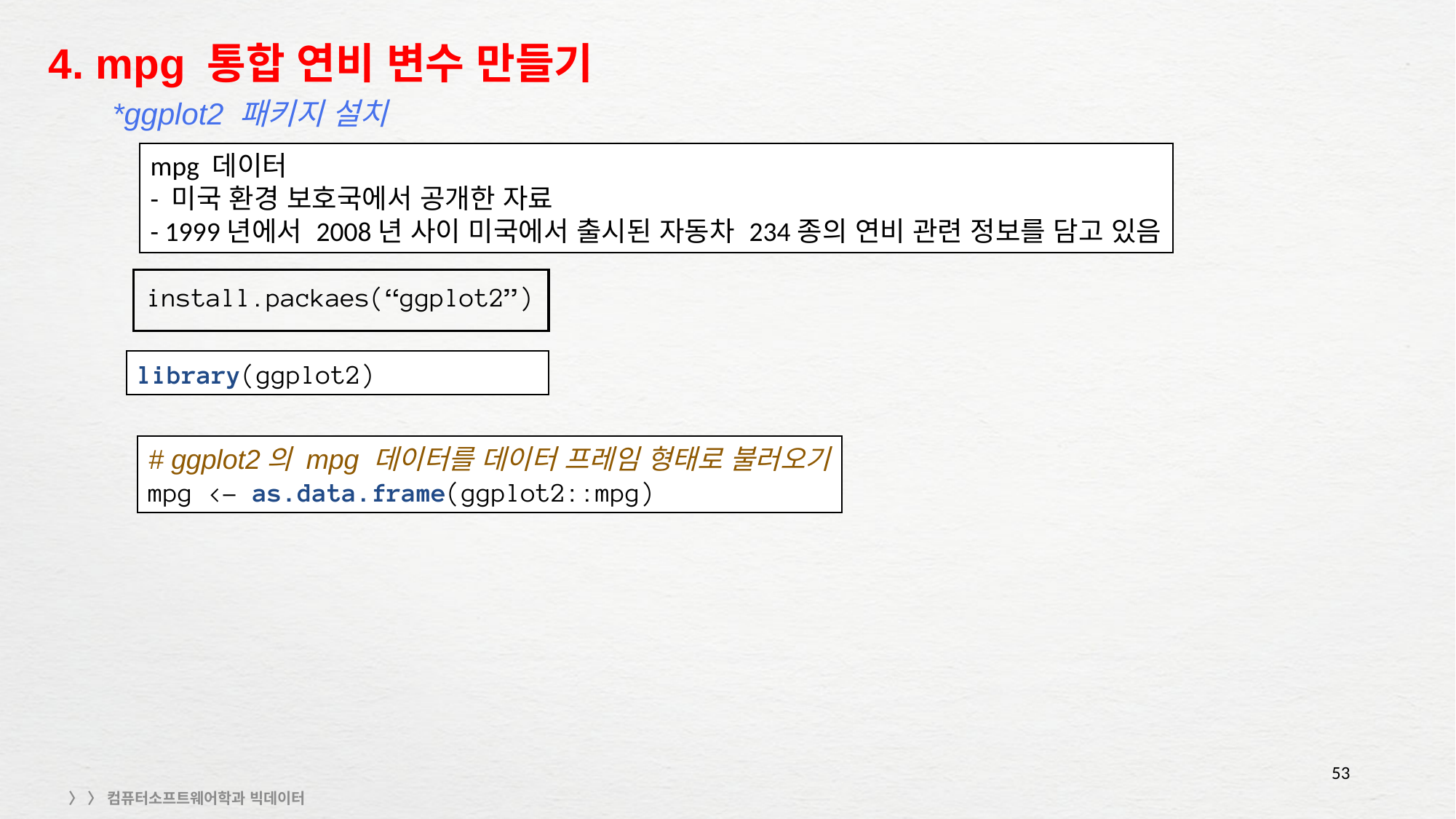

# 4. mpg 통합 연비 변수 만들기
*ggplot2 패키지 설치
mpg 데이터
- 미국 환경 보호국에서 공개한 자료
- 1999년에서 2008년 사이 미국에서 출시된 자동차 234종의 연비 관련 정보를 담고 있음

install.packaes(“ggplot2”)
library(ggplot2)
# ggplot2의 mpg 데이터를 데이터 프레임 형태로 불러오기 mpg <- as.data.frame(ggplot2::mpg)
53
〉 〉 컴퓨터소프트웨어학과 빅데이터